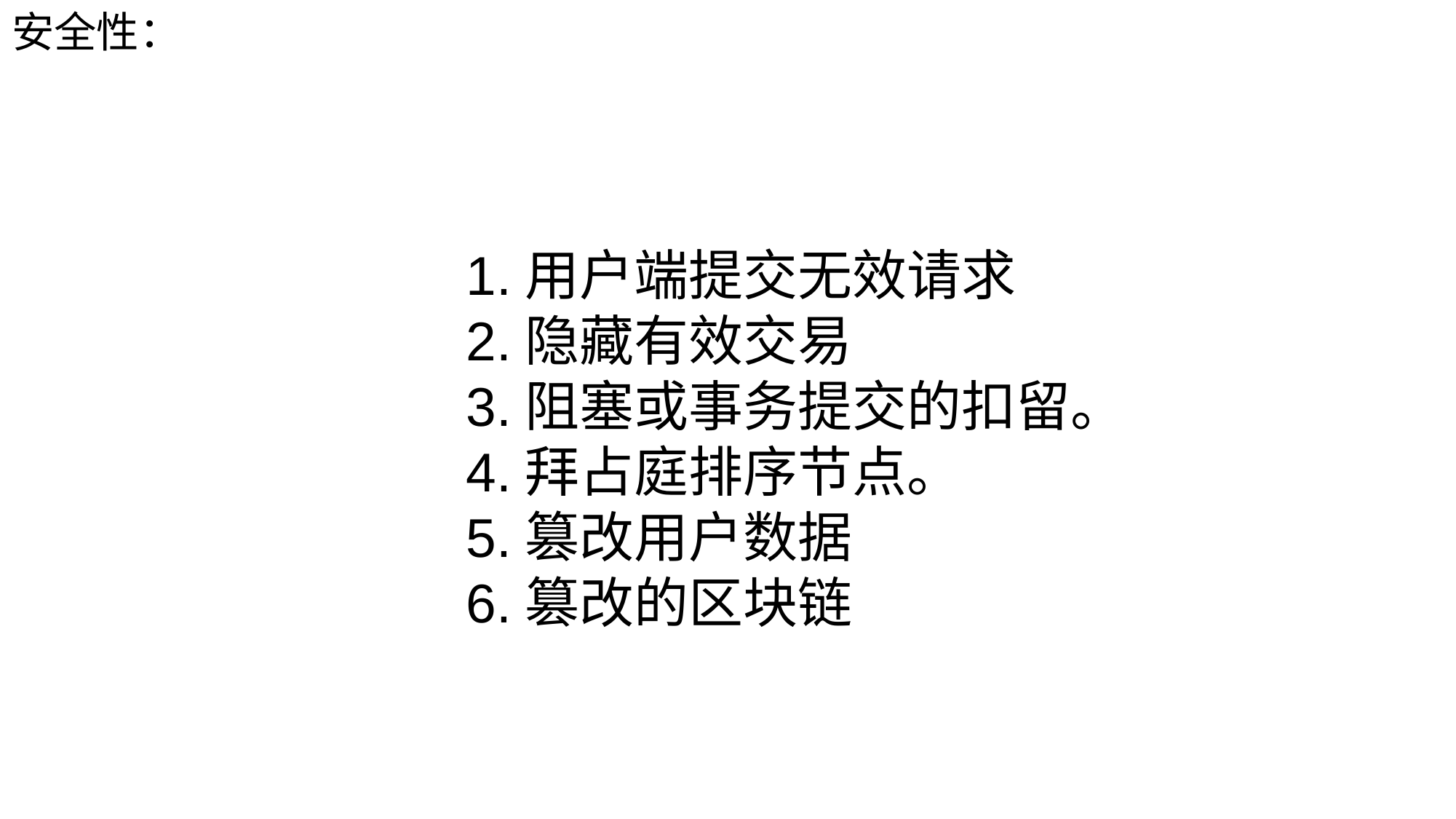

安全性：
1.用户端提交无效请求
2.隐藏有效交易
3.阻塞或事务提交的扣留。
4.拜占庭排序节点。
5.篡改用户数据
6.篡改的区块链